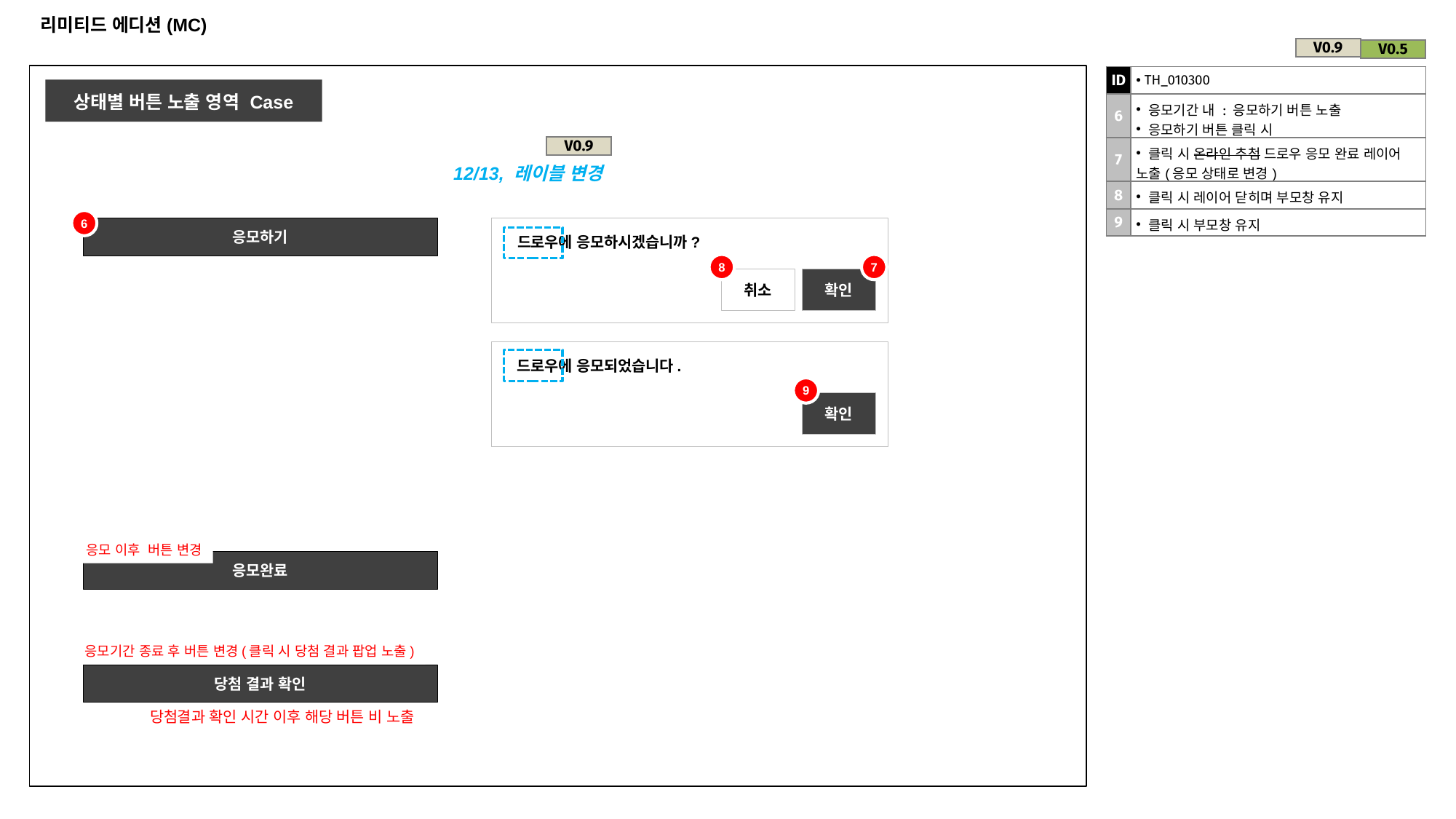

# 리미티드 에디션(MC)
| V0.9 |
| --- |
| V0.5 |
| --- |

| ID | TH\_010300 |
| --- | --- |
| 6 | 응모기간 내 : 응모하기 버튼 노출 응모하기 버튼 클릭 시 |
| 7 | 클릭 시 온라인 추첨 드로우 응모 완료 레이어 노출(응모 상태로 변경) |
| 8 | 클릭 시 레이어 닫히며 부모창 유지 |
| 9 | 클릭 시 부모창 유지 |
상태별 버튼 노출 영역 Case
| V0.9 |
| --- |
12/13, 레이블 변경
6
응모하기

드로우에 응모하시겠습니까?
8
7
취소
확인

드로우에 응모되었습니다.
9
확인
응모 이후  버튼 변경
응모완료
응모기간 종료 후 버튼 변경(클릭 시 당첨 결과 팝업 노출)
당첨 결과 확인
당첨결과 확인 시간 이후 해당 버튼 비 노출